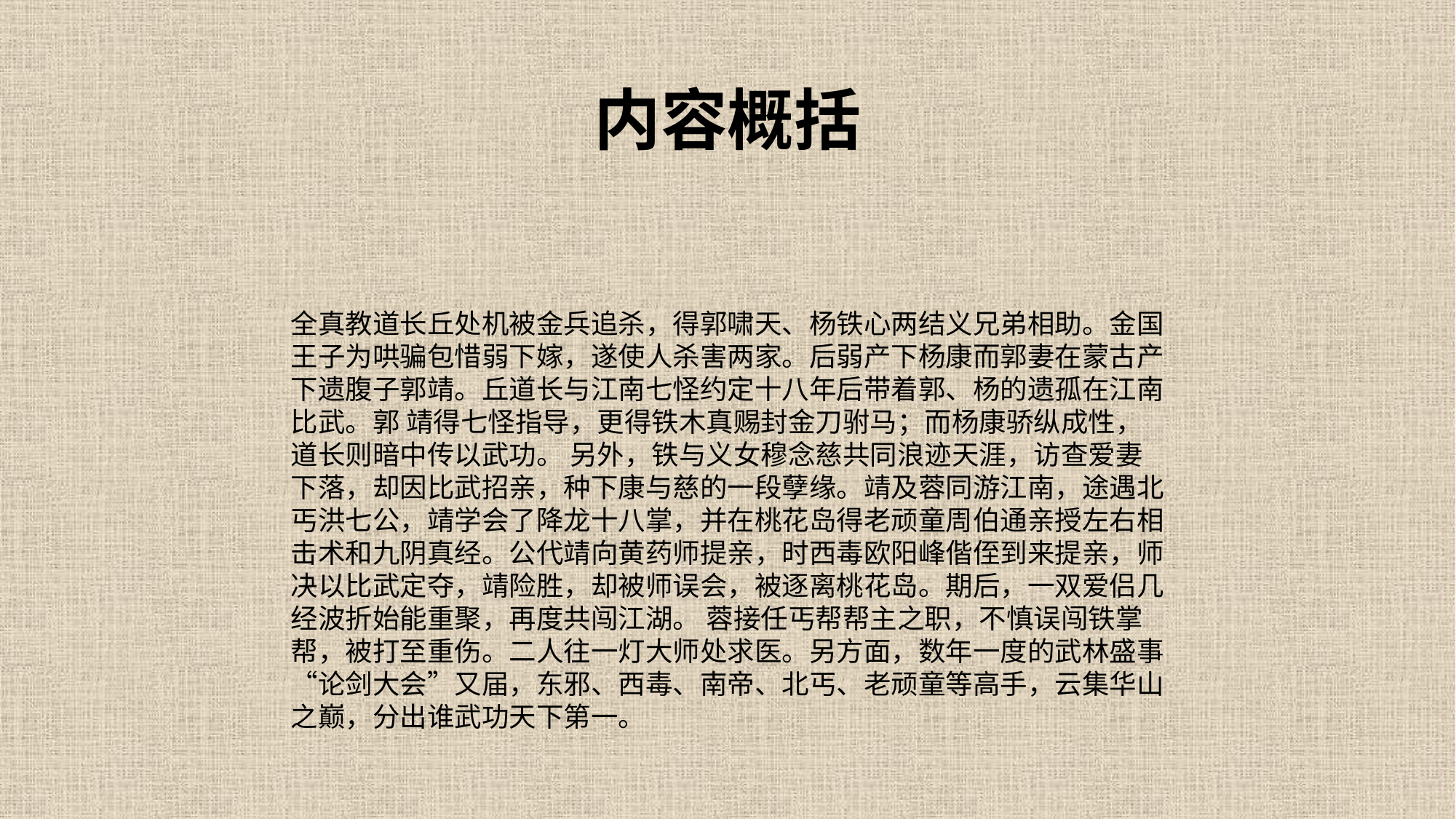

# 内容概括
全真教道长丘处机被金兵追杀，得郭啸天、杨铁心两结义兄弟相助。金国王子为哄骗包惜弱下嫁，遂使人杀害两家。后弱产下杨康而郭妻在蒙古产下遗腹子郭靖。丘道长与江南七怪约定十八年后带着郭、杨的遗孤在江南比武。郭 靖得七怪指导，更得铁木真赐封金刀驸马；而杨康骄纵成性，道长则暗中传以武功。 另外，铁与义女穆念慈共同浪迹天涯，访查爱妻下落，却因比武招亲，种下康与慈的一段孽缘。靖及蓉同游江南，途遇北丐洪七公，靖学会了降龙十八掌，并在桃花岛得老顽童周伯通亲授左右相击术和九阴真经。公代靖向黄药师提亲，时西毒欧阳峰偕侄到来提亲，师决以比武定夺，靖险胜，却被师误会，被逐离桃花岛。期后，一双爱侣几经波折始能重聚，再度共闯江湖。 蓉接任丐帮帮主之职，不慎误闯铁掌帮，被打至重伤。二人往一灯大师处求医。另方面，数年一度的武林盛事“论剑大会”又届，东邪、西毒、南帝、北丐、老顽童等高手，云集华山之巅，分出谁武功天下第一。